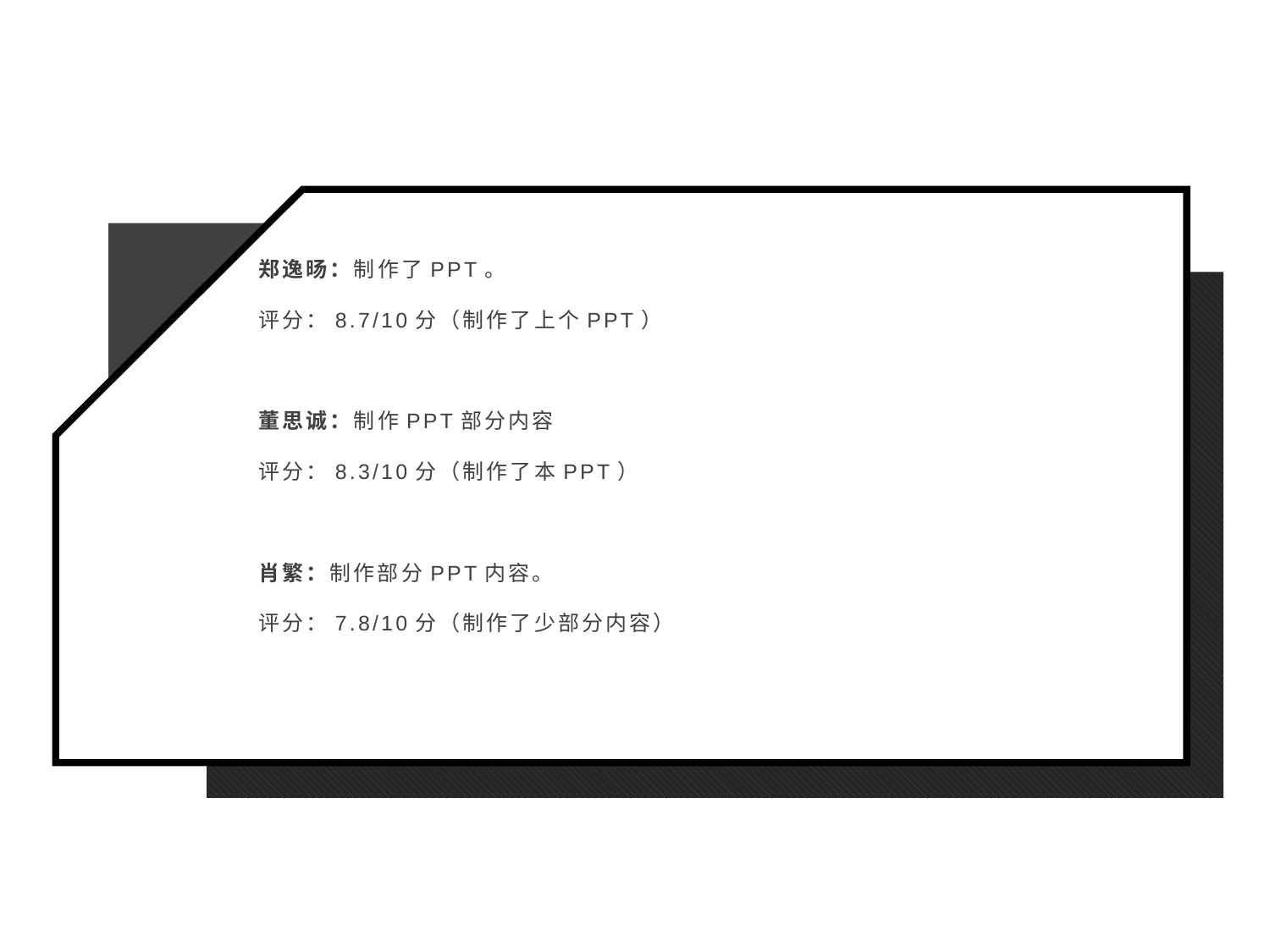

郑逸旸：制作了PPT。
评分：8.7/10分（制作了上个PPT）

董思诚：制作PPT部分内容
评分：8.3/10分（制作了本PPT）

肖繁：制作部分PPT内容。
评分：7.8/10分（制作了少部分内容）